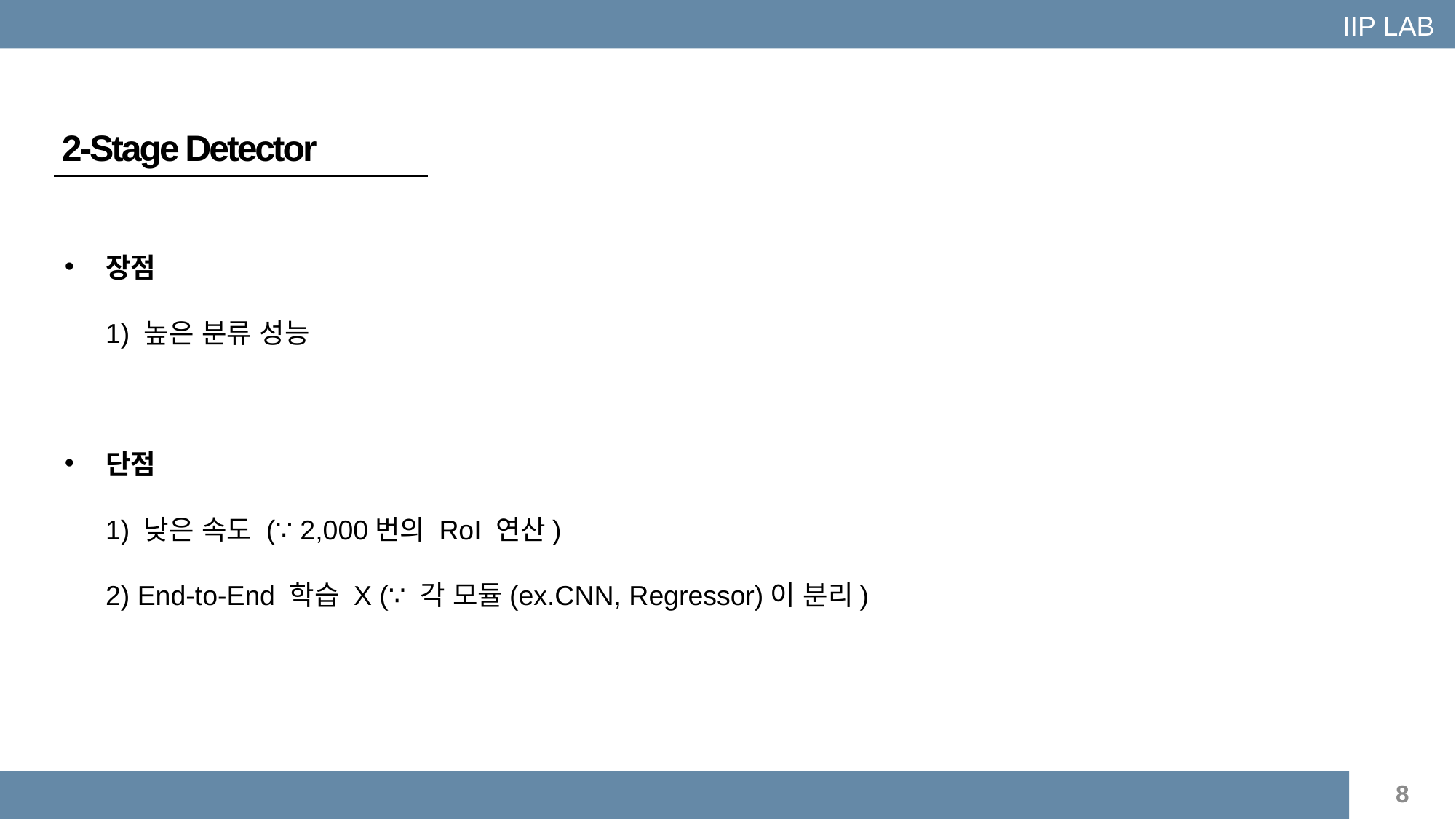

IIP LAB
2-Stage Detector
장점
1) 높은 분류 성능

단점
1) 낮은 속도 (∵ 2,000번의 RoI 연산)
2) End-to-End 학습 X (∵ 각 모듈(ex.CNN, Regressor)이 분리)

8